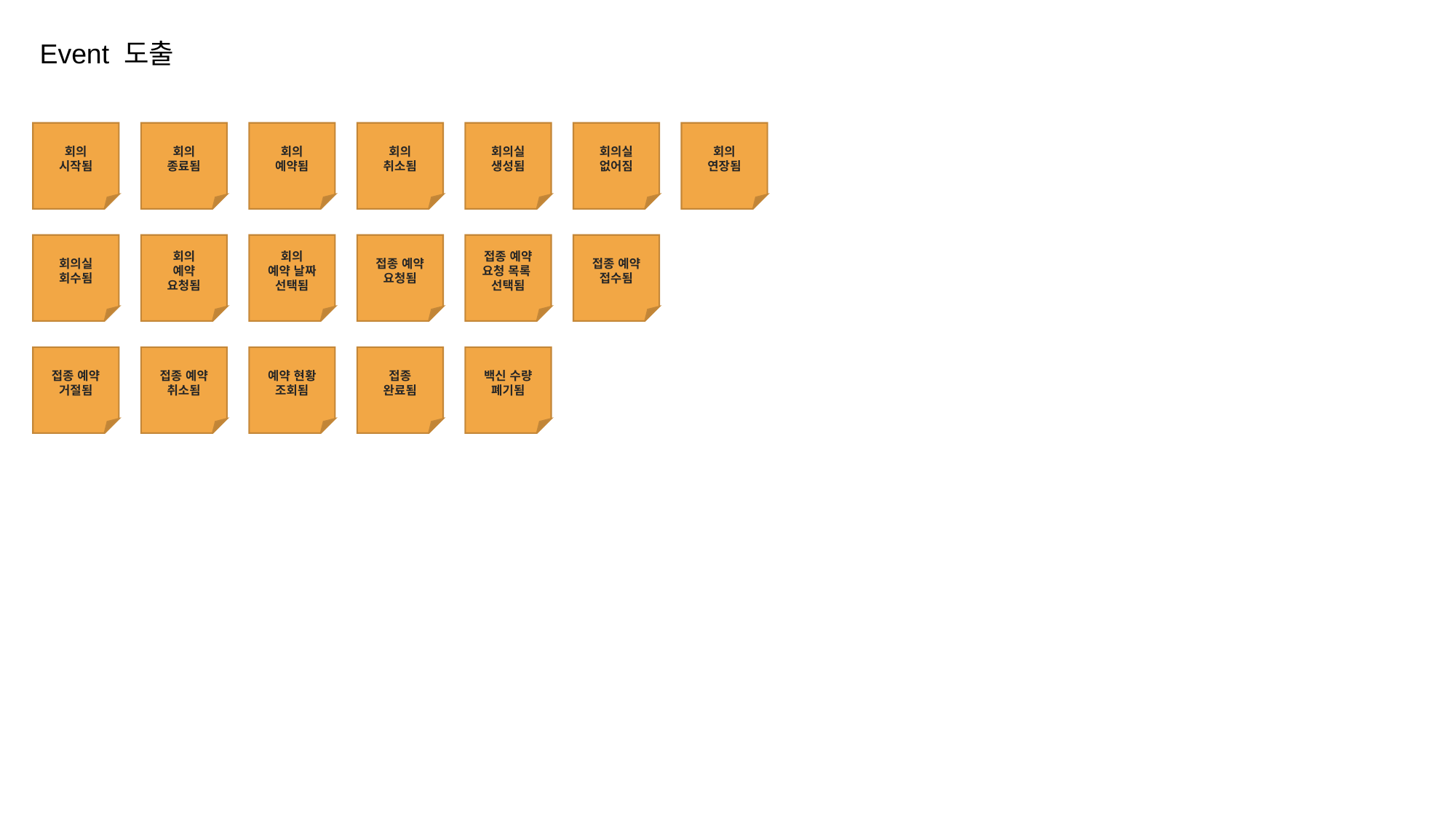

Event 도출
회의
시작됨
회의
종료됨
회의
예약됨
회의
취소됨
회의실
생성됨
회의실
없어짐
회의
연장됨
회의실
회수됨
회의
예약
요청됨
회의
예약 날짜
선택됨
접종 예약 요청됨
접종 예약 요청 목록
선택됨
접종 예약 접수됨
접종 예약 거절됨
접종 예약 취소됨
예약 현황
조회됨
접종
완료됨
백신 수량
폐기됨